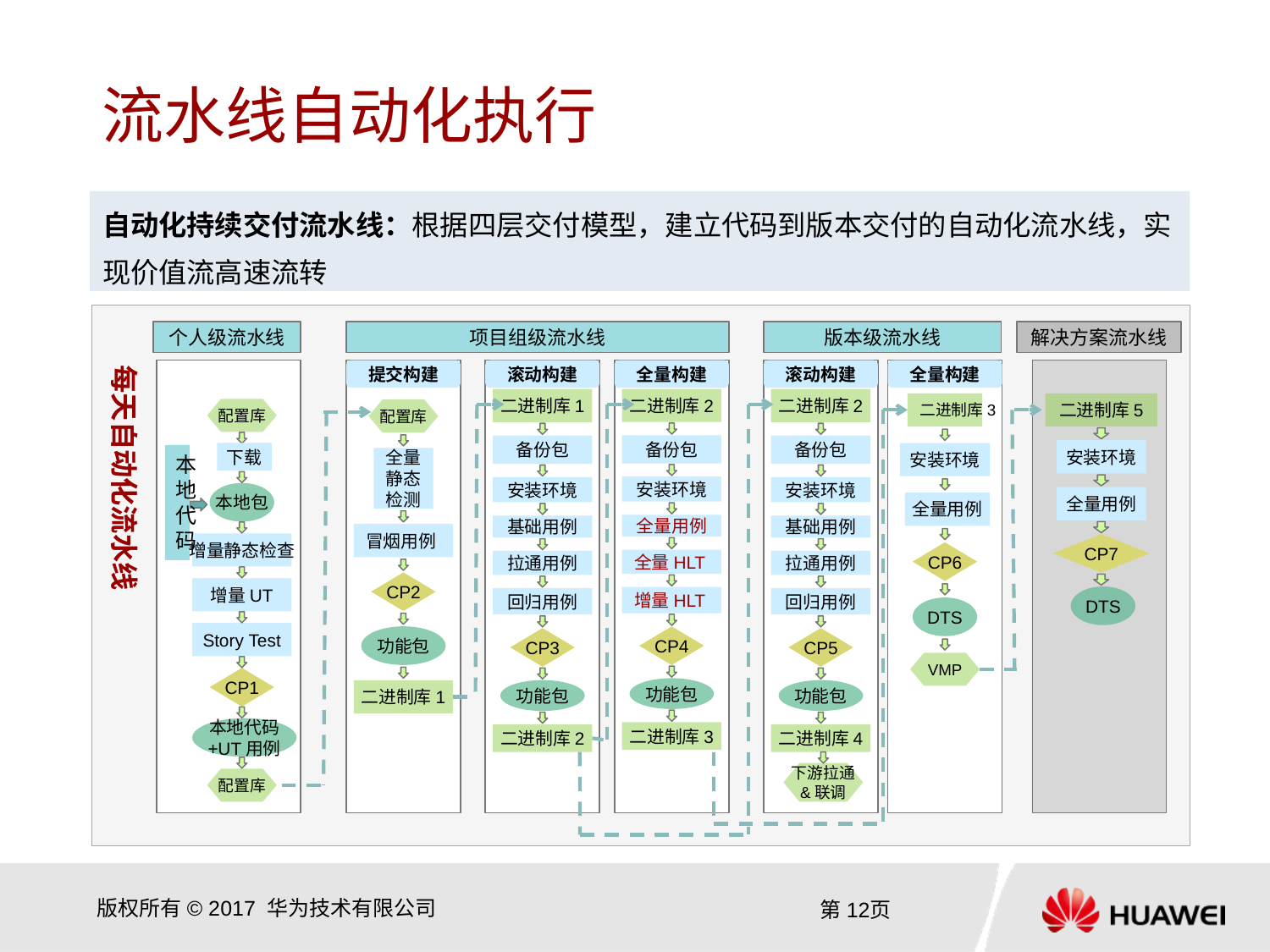

# 流水线自动化执行
自动化持续交付流水线：根据四层交付模型，建立代码到版本交付的自动化流水线，实现价值流高速流转

个人级流水线
项目组级流水线
版本级流水线
解决方案流水线
每天自动化流水线

配置库

下载

本地包

增量静态检查

增量UT

Story Test

CP1

本地代码
+UT用例

配置库

提交构建
配置库

全量
静态
检测

冒烟用例

CP2

功能包

二进制库1

滚动构建
二进制库1

备份包

安装环境

基础用例

拉通用例

回归用例

CP3

功能包

二进制库2

全量构建
二进制库2

备份包

安装环境

全量用例

全量HLT

增量HLT

CP4

功能包

二进制库3

滚动构建
二进制库2

备份包

安装环境

基础用例

拉通用例

回归用例

CP5

功能包

二进制库4

下游拉通
&联调

全量构建

二进制库5

安装环境

全量用例

CP7

DTS
二进制库3

安装环境

全量用例

CP6

DTS

VMP
本
地
代
码